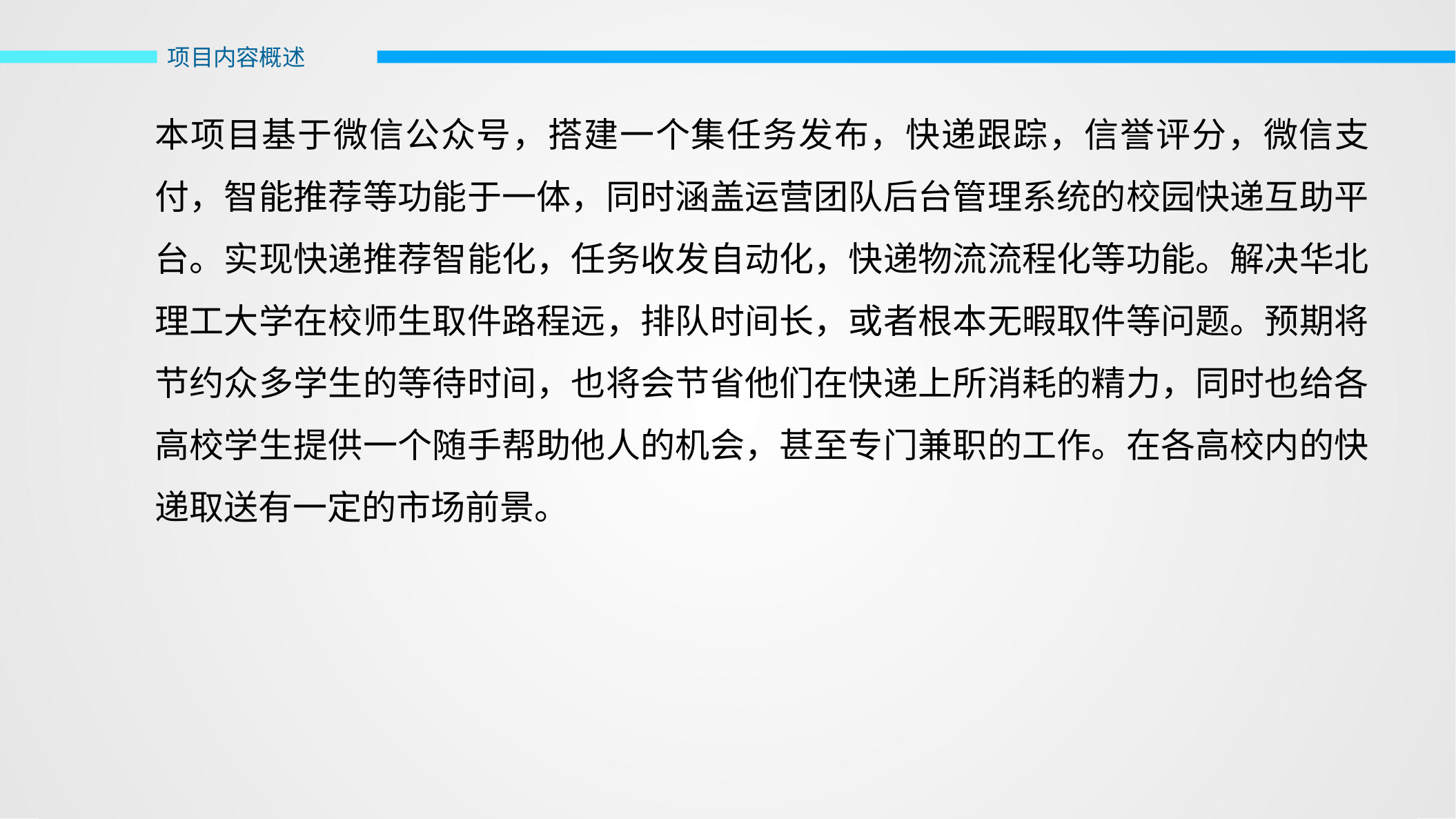

项目内容概述

本项目基于微信公众号，搭建一个集任务发布，快递跟踪，信誉评分，微信支付，智能推荐等功能于一体，同时涵盖运营团队后台管理系统的校园快递互助平台。实现快递推荐智能化，任务收发自动化，快递物流流程化等功能。解决华北理工大学在校师生取件路程远，排队时间长，或者根本无暇取件等问题。预期将节约众多学生的等待时间，也将会节省他们在快递上所消耗的精力，同时也给各高校学生提供一个随手帮助他人的机会，甚至专门兼职的工作。在各高校内的快递取送有一定的市场前景。